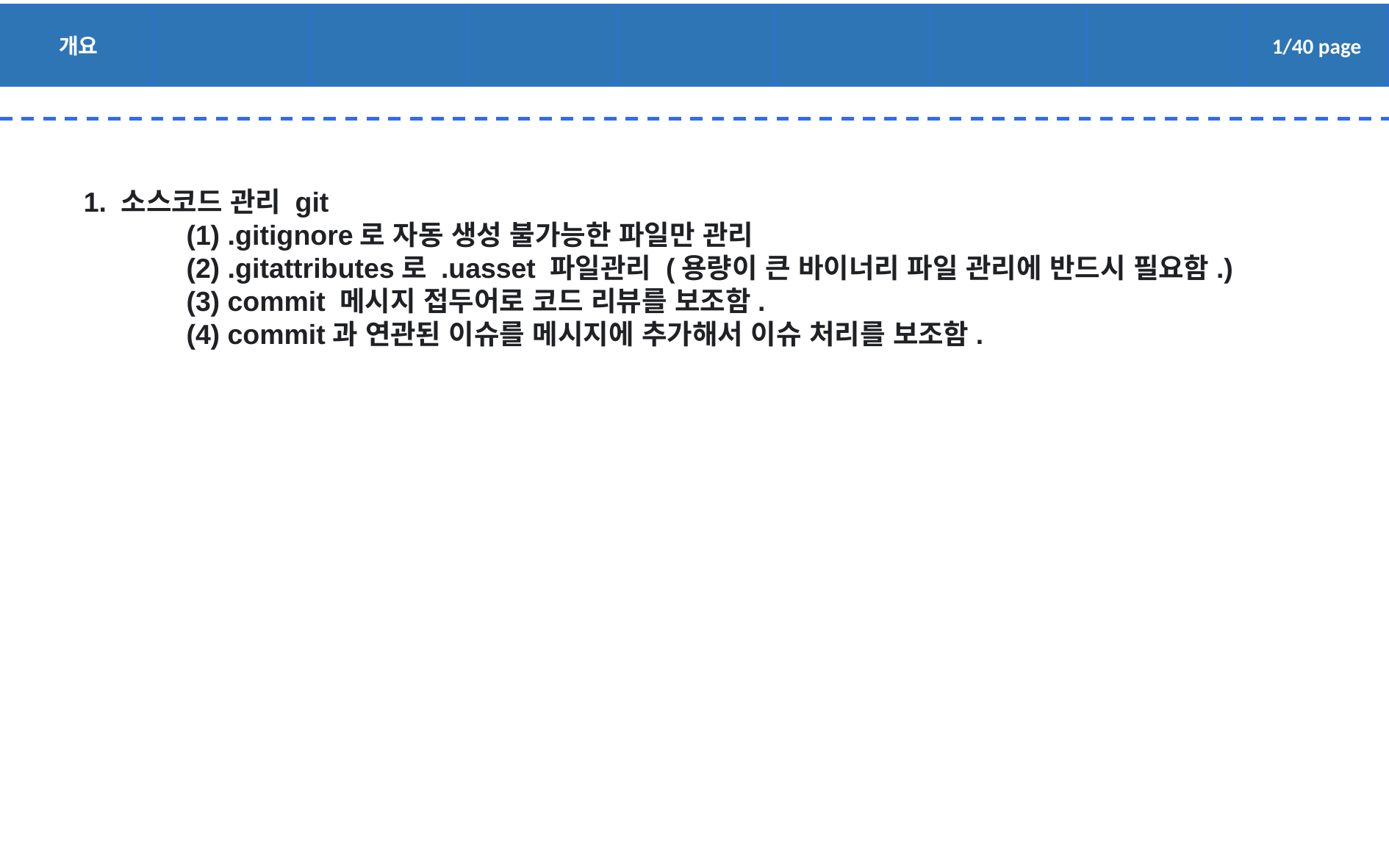

1/40 page
개요

 1. 소스코드 관리 git
	(1) .gitignore로 자동 생성 불가능한 파일만 관리
	(2) .gitattributes로 .uasset 파일관리 (용량이 큰 바이너리 파일 관리에 반드시 필요함.)
	(3) commit 메시지 접두어로 코드 리뷰를 보조함.
	(4) commit과 연관된 이슈를 메시지에 추가해서 이슈 처리를 보조함.